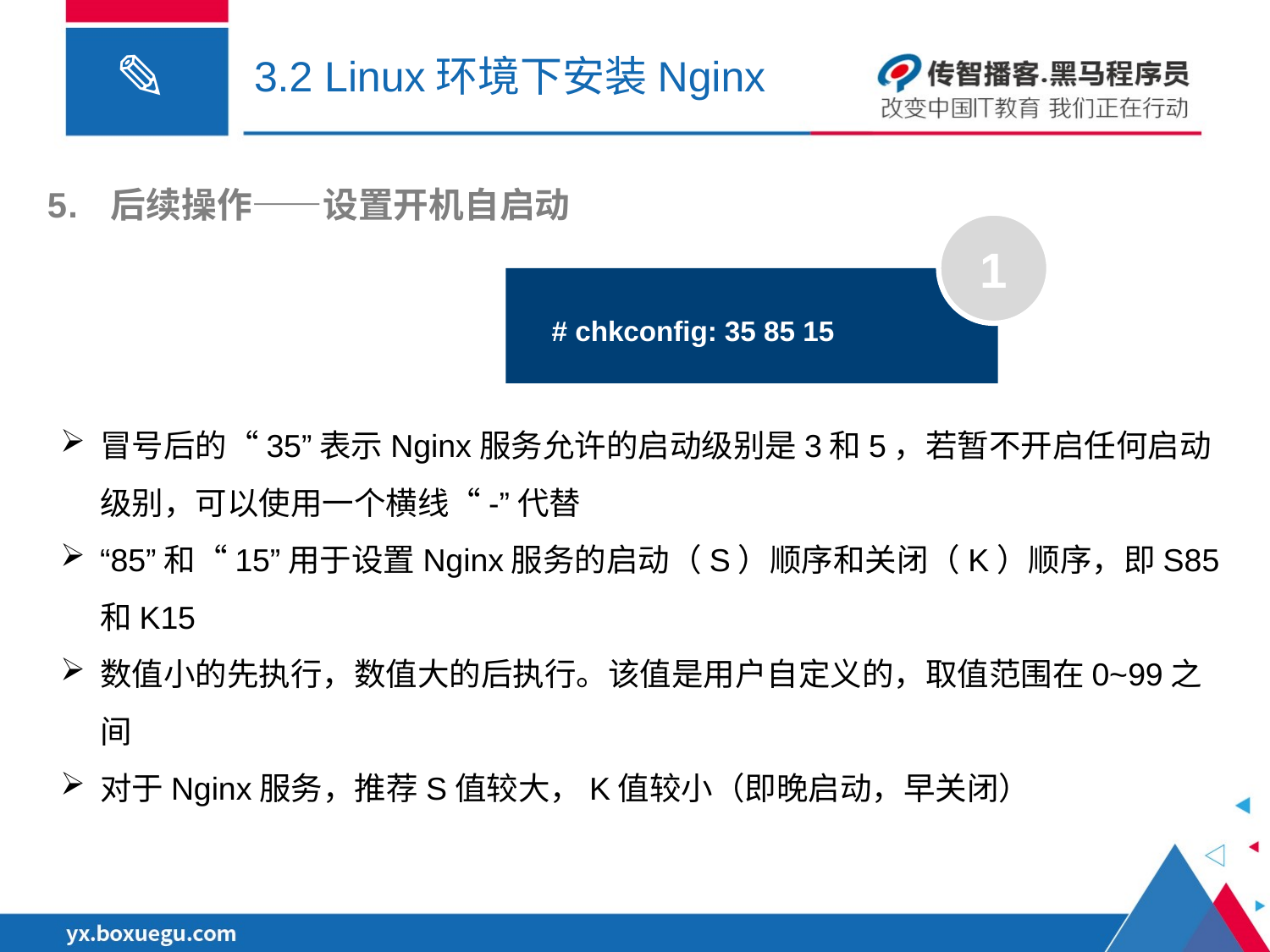

# 3.2 Linux环境下安装Nginx
后续操作——设置开机自启动
1

# chkconfig: 35 85 15
冒号后的“35”表示Nginx服务允许的启动级别是3和5，若暂不开启任何启动级别，可以使用一个横线“-”代替
“85”和“15”用于设置Nginx服务的启动（S）顺序和关闭（K）顺序，即S85和K15
数值小的先执行，数值大的后执行。该值是用户自定义的，取值范围在0~99之间
对于Nginx服务，推荐S值较大，K值较小（即晚启动，早关闭）